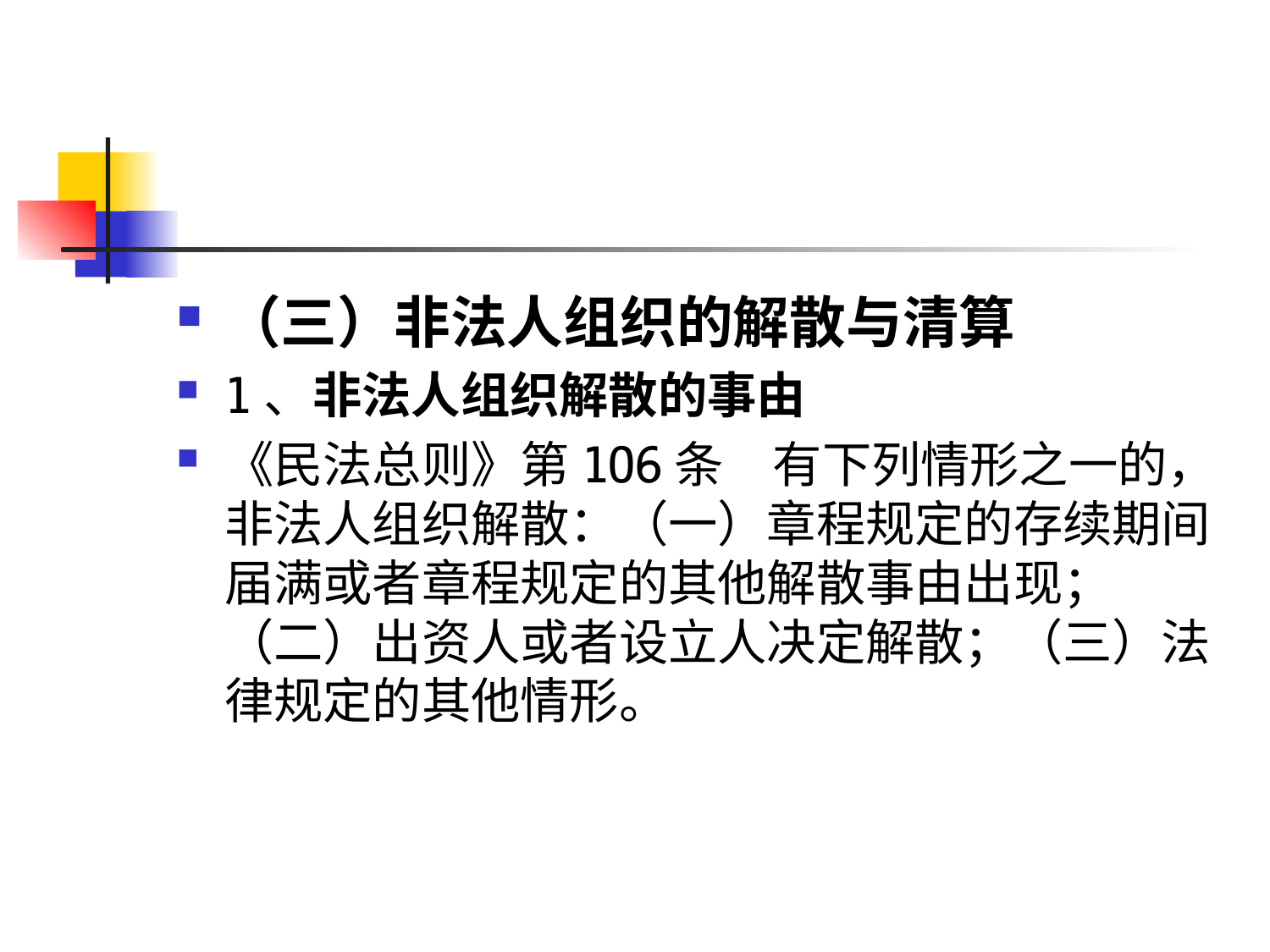

#
（三）非法人组织的解散与清算
1、非法人组织解散的事由
《民法总则》第106条　有下列情形之一的，非法人组织解散：（一）章程规定的存续期间届满或者章程规定的其他解散事由出现；（二）出资人或者设立人决定解散；（三）法律规定的其他情形。